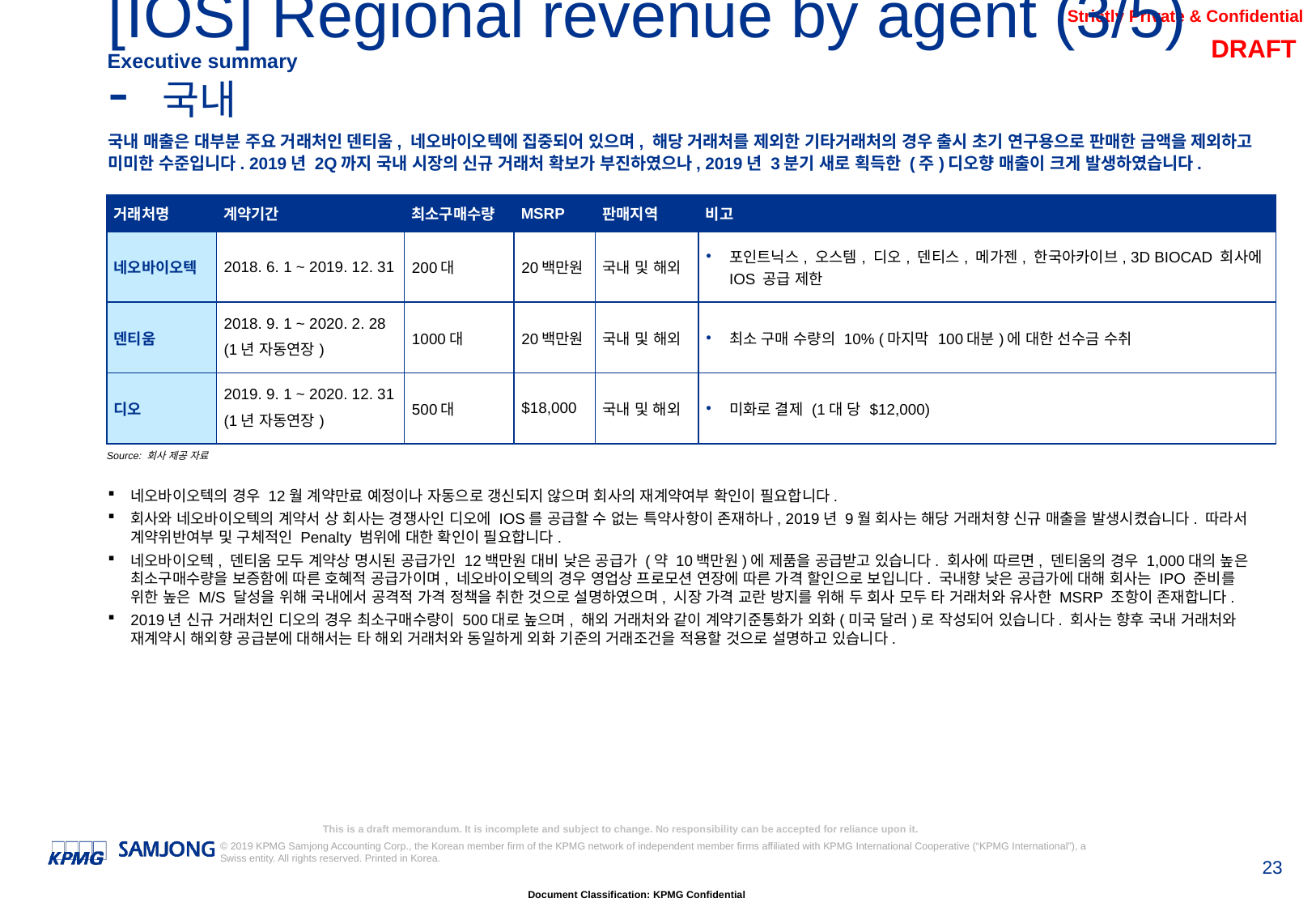

Executive summary
[IOS] Regional revenue by agent (3/5) - 국내
국내 매출은 대부분 주요 거래처인 덴티움, 네오바이오텍에 집중되어 있으며, 해당 거래처를 제외한 기타거래처의 경우 출시 초기 연구용으로 판매한 금액을 제외하고 미미한 수준입니다. 2019년 2Q까지 국내 시장의 신규 거래처 확보가 부진하였으나, 2019년 3분기 새로 획득한 (주)디오향 매출이 크게 발생하였습니다.
| 거래처명 | 계약기간 | 최소구매수량 | MSRP | 판매지역 | 비고 |
| --- | --- | --- | --- | --- | --- |
| 네오바이오텍 | 2018. 6. 1 ~ 2019. 12. 31 | 200대 | 20백만원 | 국내 및 해외 | 포인트닉스, 오스템, 디오, 덴티스, 메가젠, 한국아카이브, 3D BIOCAD 회사에 IOS 공급 제한 |
| 덴티움 | 2018. 9. 1 ~ 2020. 2. 28 (1년 자동연장) | 1000대 | 20백만원 | 국내 및 해외 | 최소 구매 수량의 10% (마지막 100대분)에 대한 선수금 수취 |
| 디오 | 2019. 9. 1 ~ 2020. 12. 31 (1년 자동연장) | 500대 | $18,000 | 국내 및 해외 | 미화로 결제 (1대 당 $12,000) |
Source: 회사 제공 자료
네오바이오텍의 경우 12월 계약만료 예정이나 자동으로 갱신되지 않으며 회사의 재계약여부 확인이 필요합니다.
회사와 네오바이오텍의 계약서 상 회사는 경쟁사인 디오에 IOS를 공급할 수 없는 특약사항이 존재하나, 2019년 9월 회사는 해당 거래처향 신규 매출을 발생시켰습니다. 따라서 계약위반여부 및 구체적인 Penalty 범위에 대한 확인이 필요합니다.
네오바이오텍, 덴티움 모두 계약상 명시된 공급가인 12백만원 대비 낮은 공급가 (약 10백만원)에 제품을 공급받고 있습니다. 회사에 따르면, 덴티움의 경우 1,000대의 높은 최소구매수량을 보증함에 따른 호혜적 공급가이며, 네오바이오텍의 경우 영업상 프로모션 연장에 따른 가격 할인으로 보입니다. 국내향 낮은 공급가에 대해 회사는 IPO 준비를 위한 높은 M/S 달성을 위해 국내에서 공격적 가격 정책을 취한 것으로 설명하였으며, 시장 가격 교란 방지를 위해 두 회사 모두 타 거래처와 유사한 MSRP 조항이 존재합니다.
2019년 신규 거래처인 디오의 경우 최소구매수량이 500대로 높으며, 해외 거래처와 같이 계약기준통화가 외화(미국 달러)로 작성되어 있습니다. 회사는 향후 국내 거래처와 재계약시 해외향 공급분에 대해서는 타 해외 거래처와 동일하게 외화 기준의 거래조건을 적용할 것으로 설명하고 있습니다.